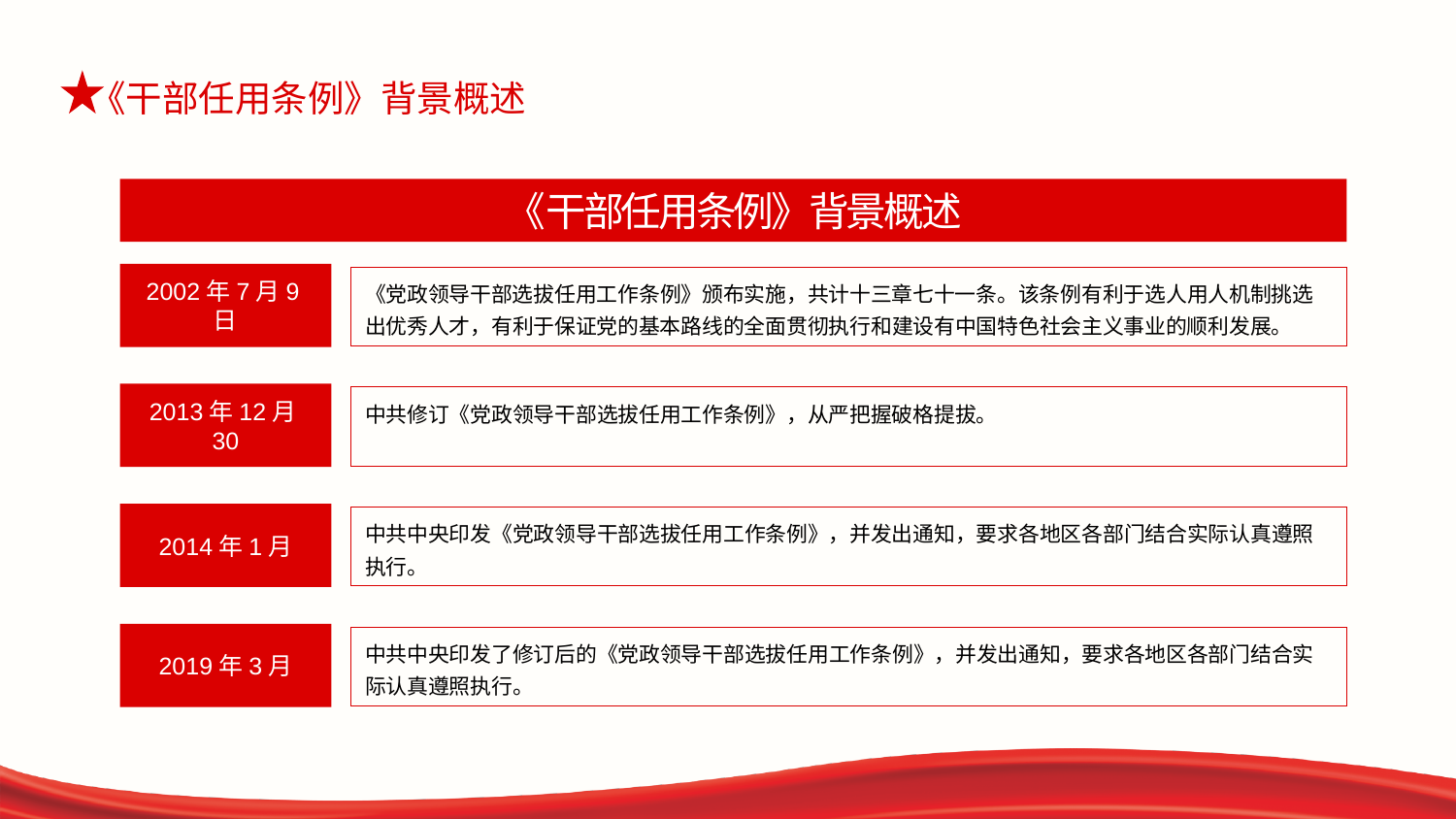

《干部任用条例》背景概述
2002年7月9日
《党政领导干部选拔任用工作条例》颁布实施，共计十三章七十一条。该条例有利于选人用人机制挑选出优秀人才，有利于保证党的基本路线的全面贯彻执行和建设有中国特色社会主义事业的顺利发展。
2013年12月30
中共修订《党政领导干部选拔任用工作条例》，从严把握破格提拔。

2014年1月
中共中央印发《党政领导干部选拔任用工作条例》，并发出通知，要求各地区各部门结合实际认真遵照执行。
2019年3月
中共中央印发了修订后的《党政领导干部选拔任用工作条例》，并发出通知，要求各地区各部门结合实际认真遵照执行。